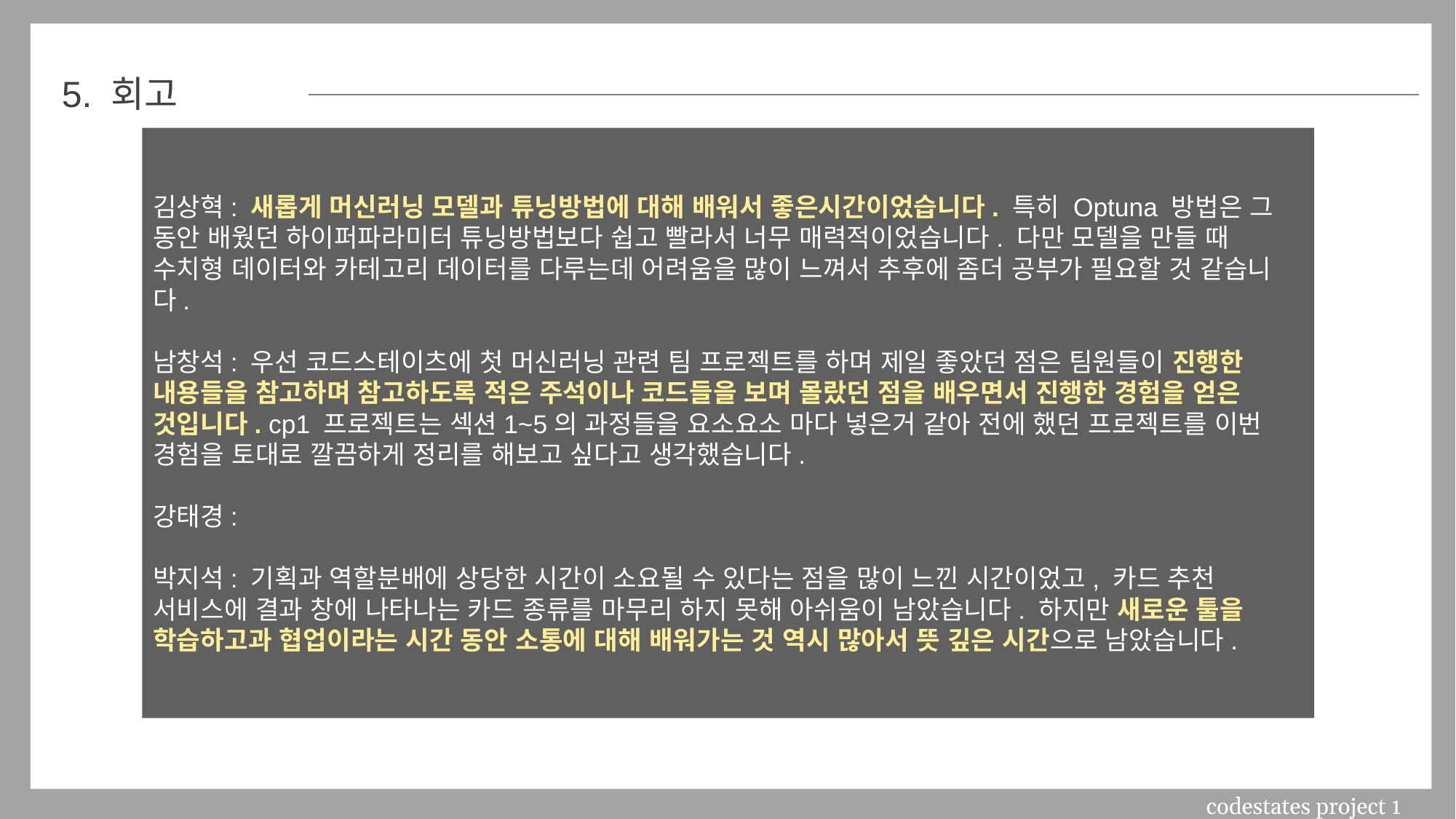

05
5. 회고
김상혁: 새롭게 머신러닝 모델과 튜닝방법에 대해 배워서 좋은시간이었습니다. 특히 Optuna 방법은 그 동안 배웠던 하이퍼파라미터 튜닝방법보다 쉽고 빨라서 너무 매력적이었습니다. 다만 모델을 만들 때 수치형 데이터와 카테고리 데이터를 다루는데 어려움을 많이 느껴서 추후에 좀더 공부가 필요할 것 같습니다.

남창석: 우선 코드스테이츠에 첫 머신러닝 관련 팀 프로젝트를 하며 제일 좋았던 점은 팀원들이 진행한 내용들을 참고하며 참고하도록 적은 주석이나 코드들을 보며 몰랐던 점을 배우면서 진행한 경험을 얻은 것입니다. cp1 프로젝트는 섹션1~5의 과정들을 요소요소 마다 넣은거 같아 전에 했던 프로젝트를 이번
경험을 토대로 깔끔하게 정리를 해보고 싶다고 생각했습니다.

강태경:

박지석: 기획과 역할분배에 상당한 시간이 소요될 수 있다는 점을 많이 느낀 시간이었고, 카드 추천 서비스에 결과 창에 나타나는 카드 종류를 마무리 하지 못해 아쉬움이 남았습니다. 하지만 새로운 툴을 학습하고과 협업이라는 시간 동안 소통에 대해 배워가는 것 역시 많아서 뜻 깊은 시간으로 남았습니다.
codestates project 1